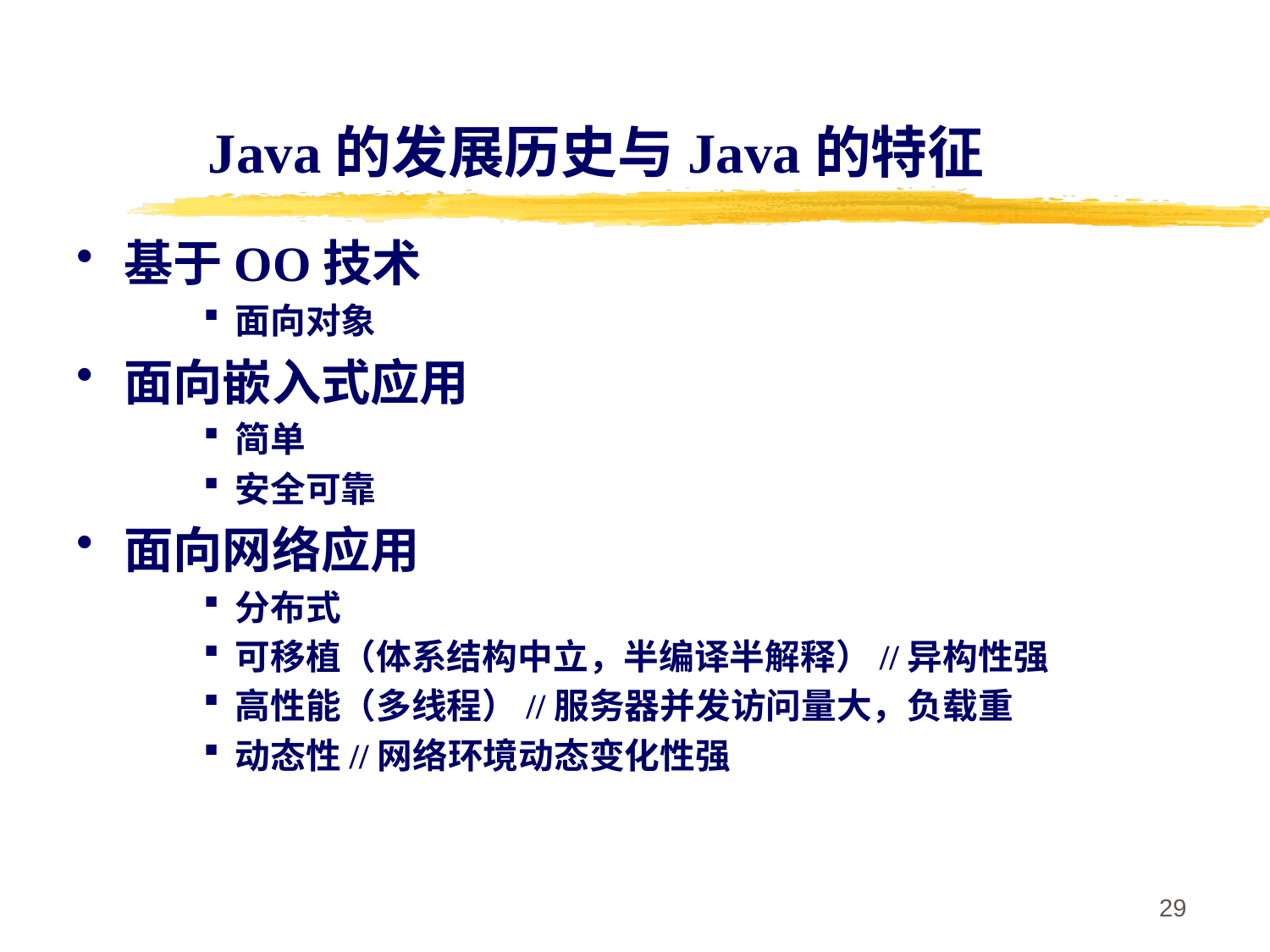

# Java的发展历史与Java的特征
基于OO技术
面向对象
面向嵌入式应用
简单
安全可靠
面向网络应用
分布式
可移植（体系结构中立，半编译半解释）//异构性强
高性能（多线程）//服务器并发访问量大，负载重
动态性//网络环境动态变化性强

29